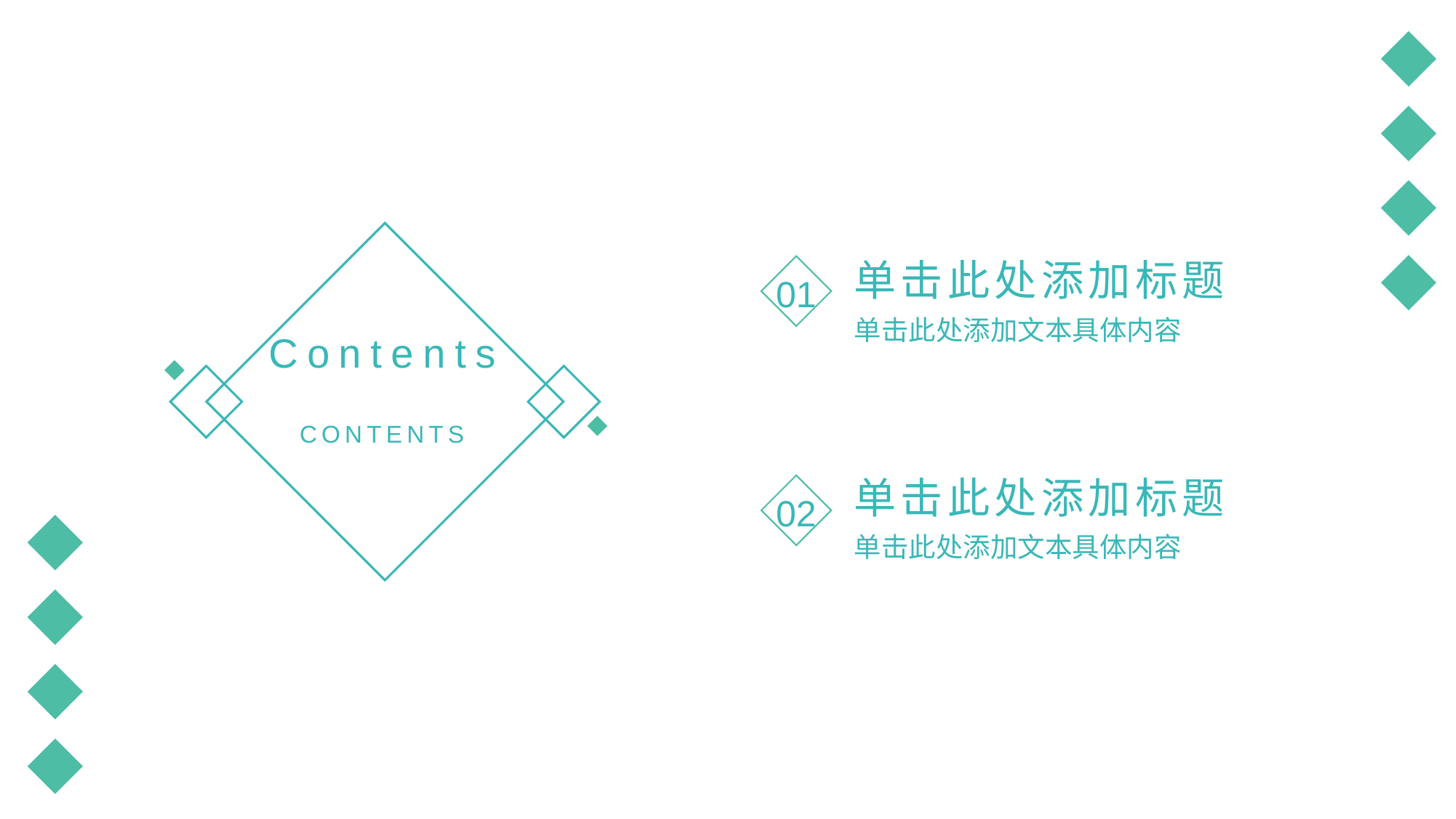

单击此处添加标题
01

单击此处添加文本具体内容
Contents
CONTENTS
单击此处添加标题
02

单击此处添加文本具体内容